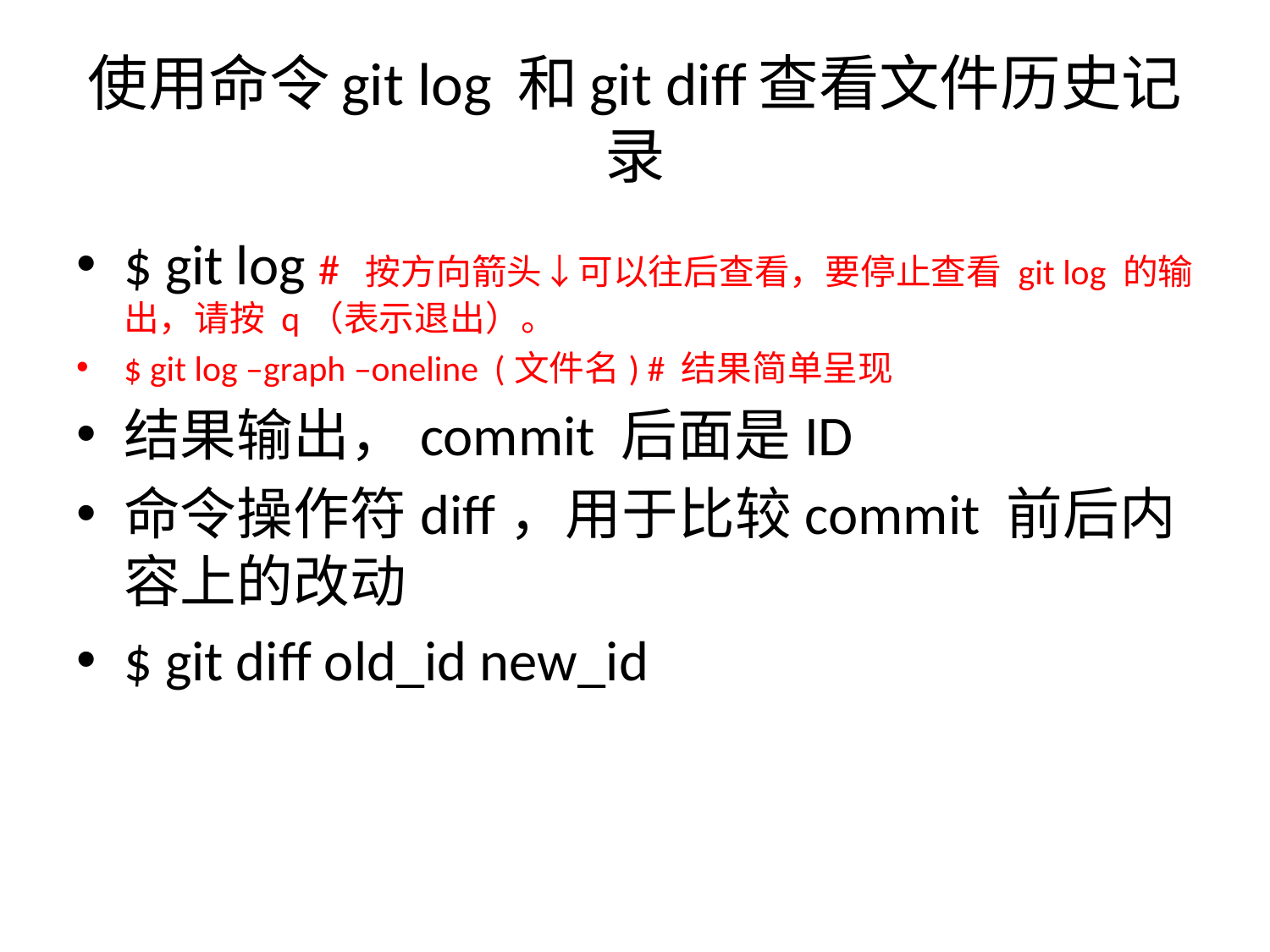

# 使用命令git log 和git diff查看文件历史记录
$ git log # 按方向箭头↓可以往后查看，要停止查看 git log 的输出，请按 q（表示退出）。
$ git log –graph –oneline  (文件名) # 结果简单呈现
结果输出，commit 后面是ID
命令操作符diff，用于比较commit 前后内容上的改动
$ git diff old_id new_id